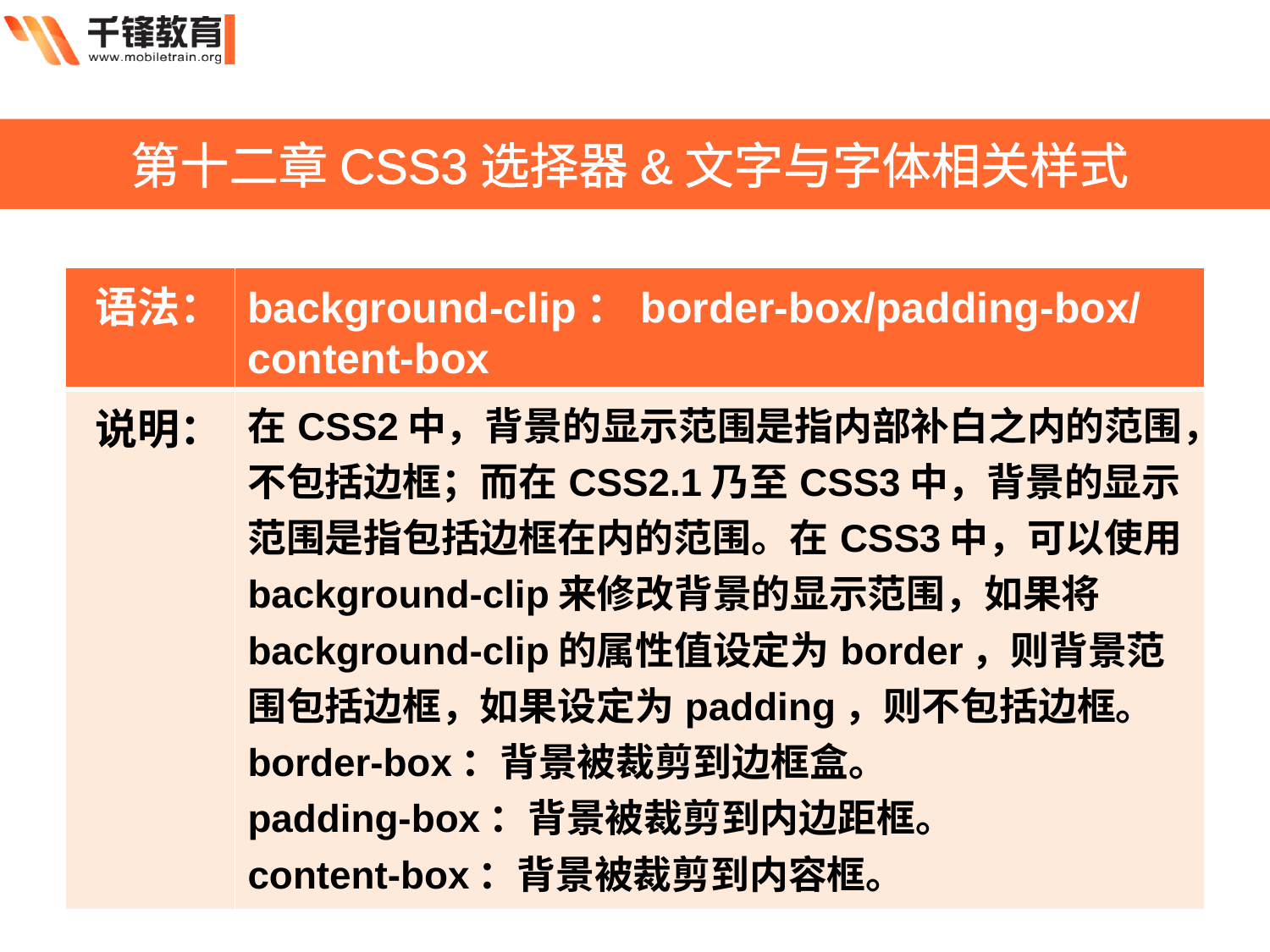

第十二章CSS3选择器&文字与字体相关样式
| 语法： | background-clip：border-box/padding-box/content-box |
| --- | --- |
| 说明： | 在CSS2中，背景的显示范围是指内部补白之内的范围，不包括边框；而在CSS2.1乃至CSS3中，背景的显示范围是指包括边框在内的范围。在CSS3中，可以使用background-clip来修改背景的显示范围，如果将background-clip的属性值设定为border，则背景范围包括边框，如果设定为padding，则不包括边框。 border-box：背景被裁剪到边框盒。 padding-box：背景被裁剪到内边距框。 content-box：背景被裁剪到内容框。 |